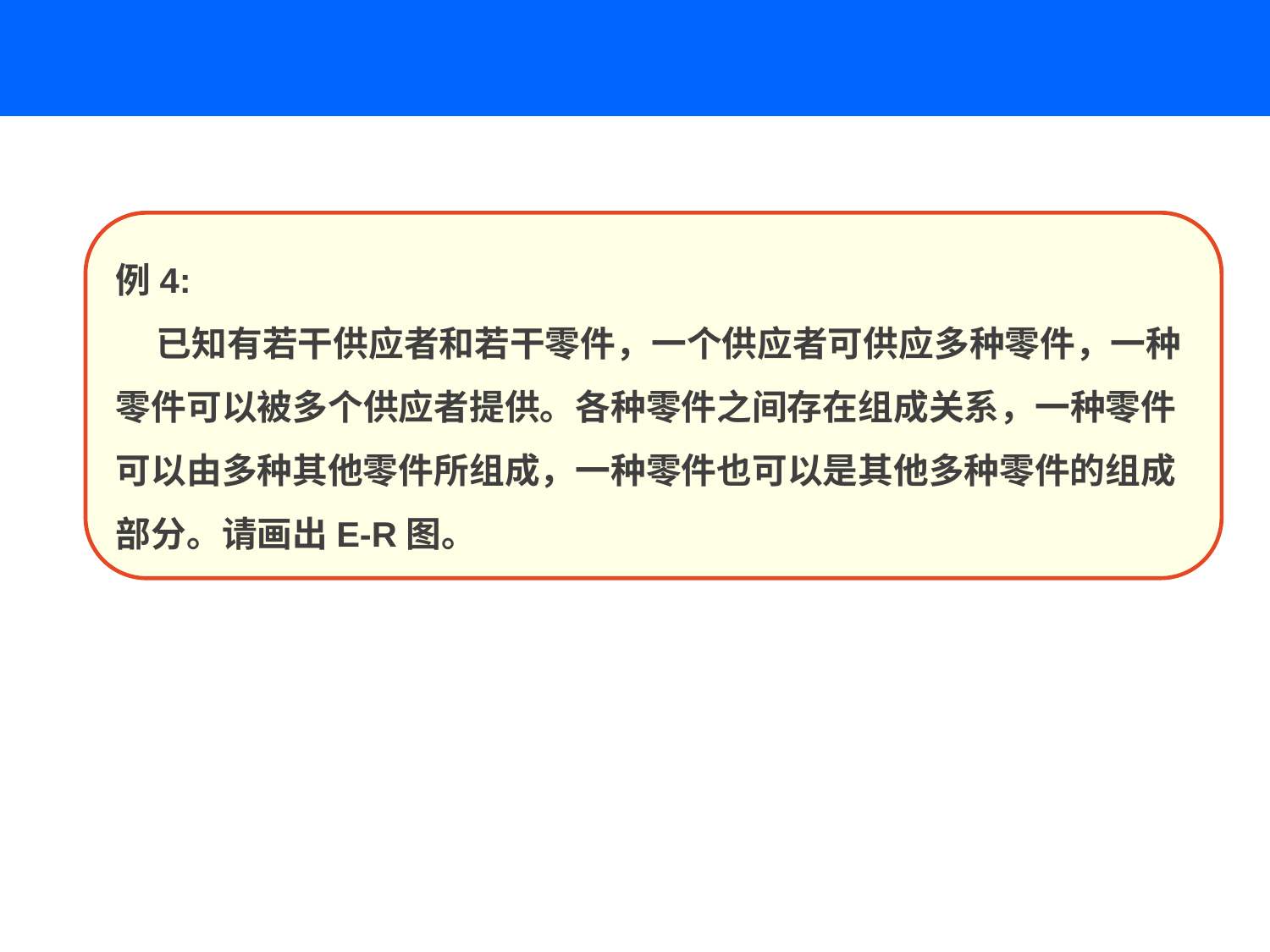

例4:
    已知有若干供应者和若干零件，一个供应者可供应多种零件，一种零件可以被多个供应者提供。各种零件之间存在组成关系，一种零件可以由多种其他零件所组成，一种零件也可以是其他多种零件的组成部分。请画出E-R图。